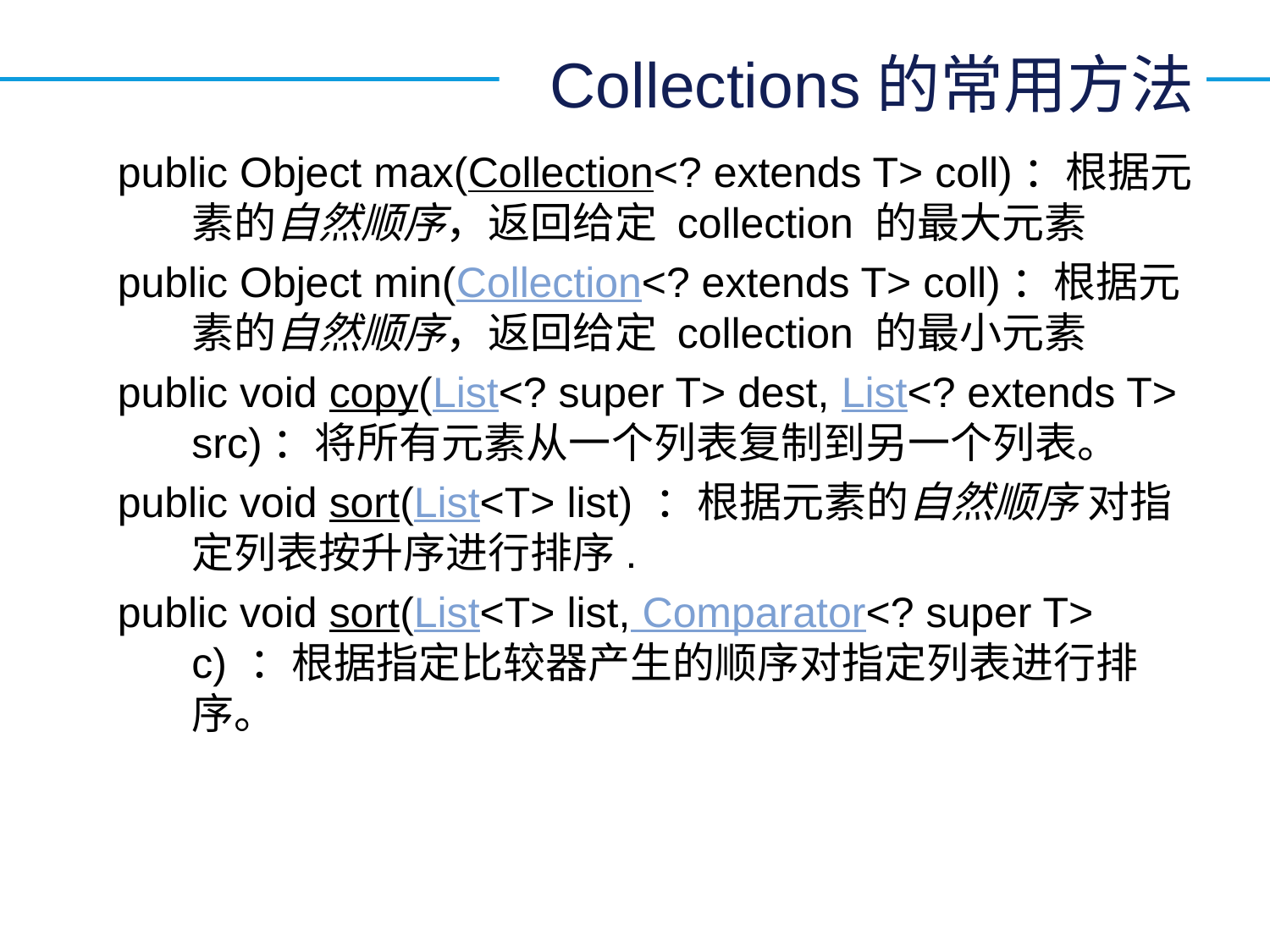

Collections的常用方法
public Object max(Collection<? extends T> coll)：根据元素的自然顺序，返回给定 collection 的最大元素
public Object min(Collection<? extends T> coll)：根据元素的自然顺序，返回给定 collection 的最小元素
public void copy(List<? super T> dest, List<? extends T> src)：将所有元素从一个列表复制到另一个列表。
public void sort(List<T> list) ：根据元素的自然顺序 对指定列表按升序进行排序.
public void sort(List<T> list, Comparator<? super T> c) ：根据指定比较器产生的顺序对指定列表进行排序。